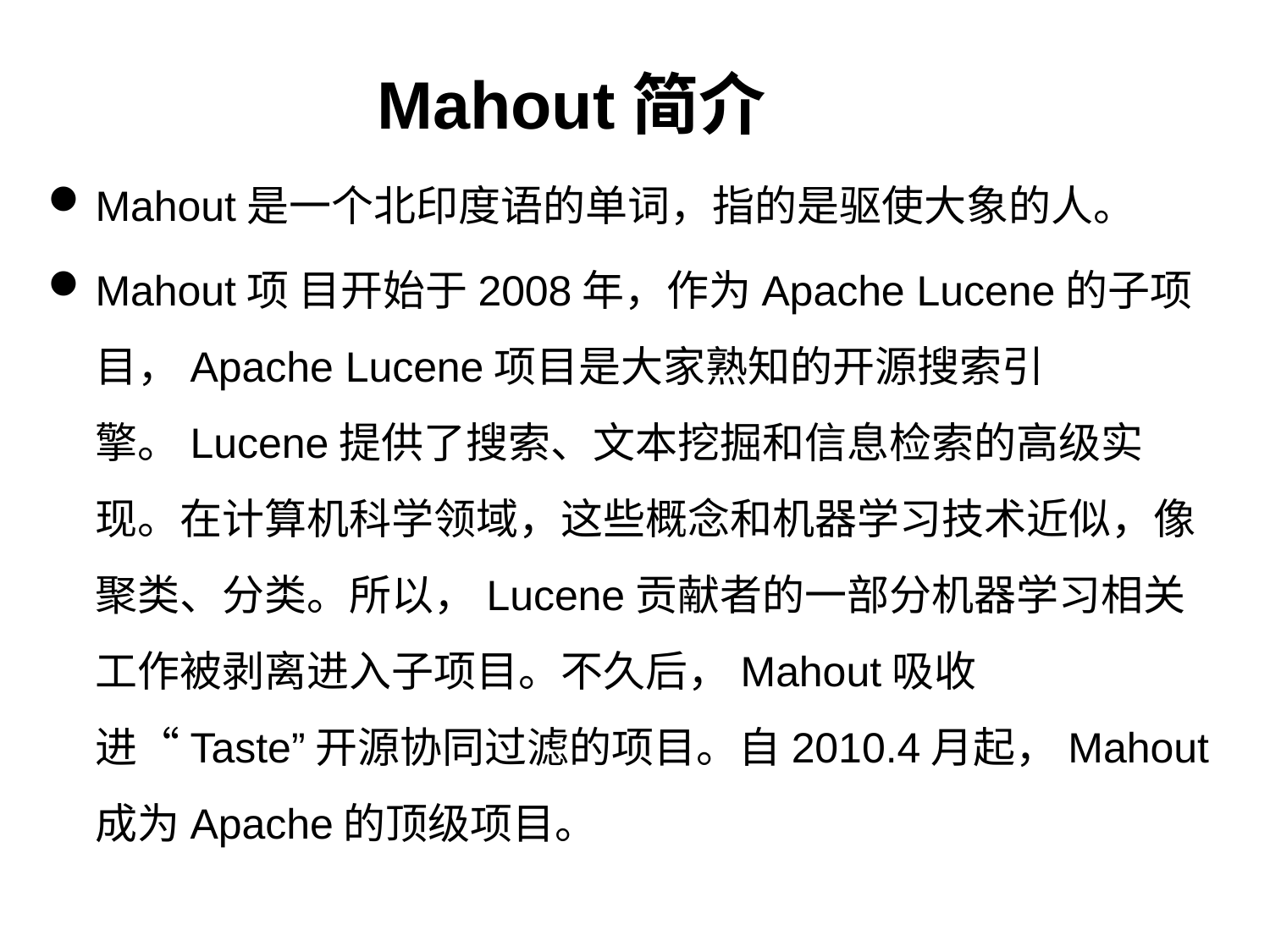

Mahout简介
Mahout是一个北印度语的单词，指的是驱使大象的人。
Mahout项 目开始于2008年，作为Apache Lucene的子项目，Apache Lucene项目是大家熟知的开源搜索引擎。Lucene提供了搜索、文本挖掘和信息检索的高级实现。在计算机科学领域，这些概念和机器学习技术近似，像聚类、分类。所以，Lucene贡献者的一部分机器学习相关工作被剥离进入子项目。不久后，Mahout吸收进“Taste”开源协同过滤的项目。自2010.4月起，Mahout成为Apache的顶级项目。